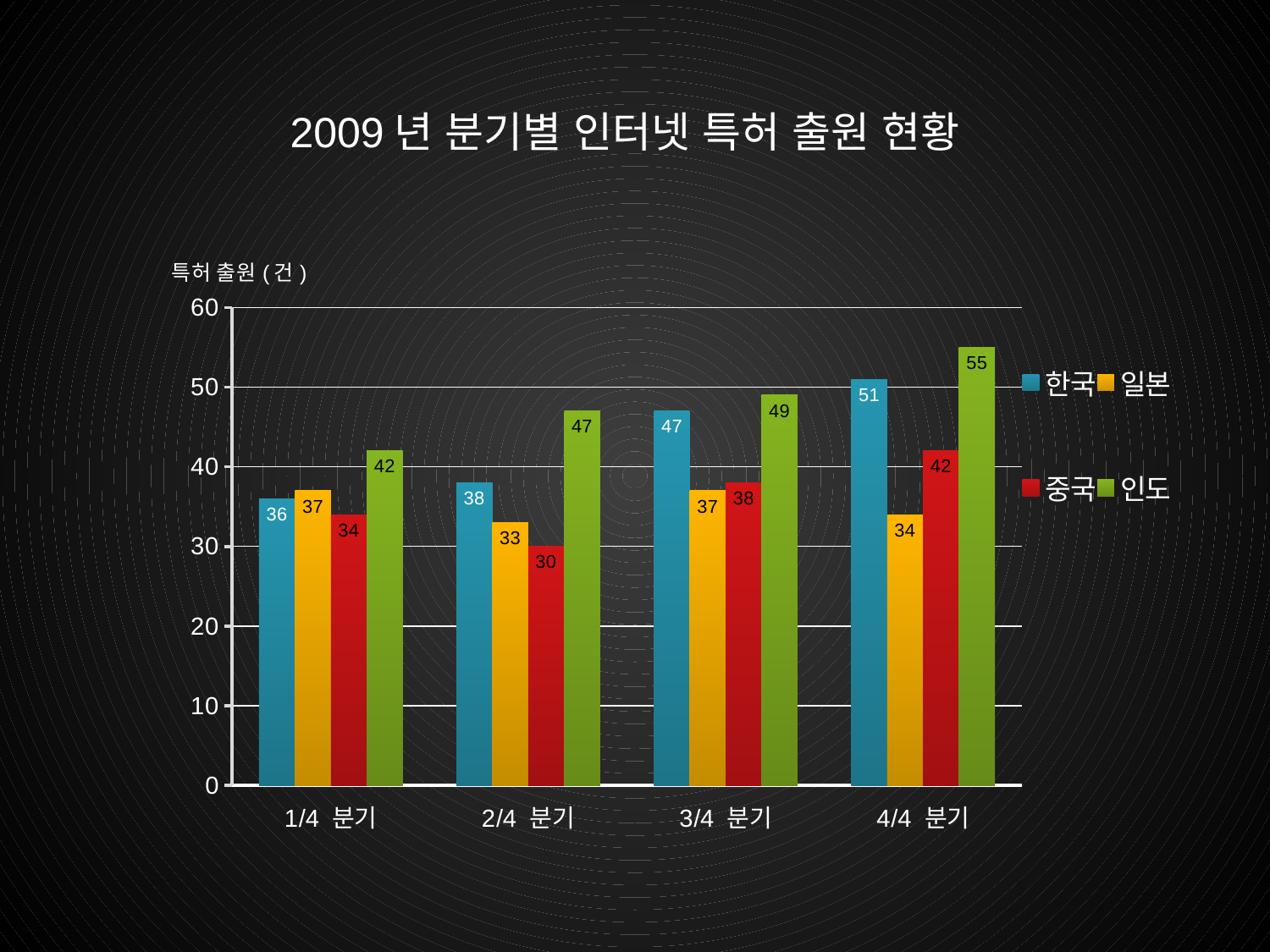

2009년 분기별 인터넷 특허 출원 현황

### Chart

| Category | 한국 | 일본 | 중국 | 인도 |
|---|---|---|---|---|
| 1/4 분기 | 36.0 | 37.0 | 34.0 | 42.0 |
| 2/4 분기 | 38.0 | 33.0 | 30.0 | 47.0 |
| 3/4 분기 | 47.0 | 37.0 | 38.0 | 49.0 |
| 4/4 분기 | 51.0 | 34.0 | 42.0 | 55.0 |